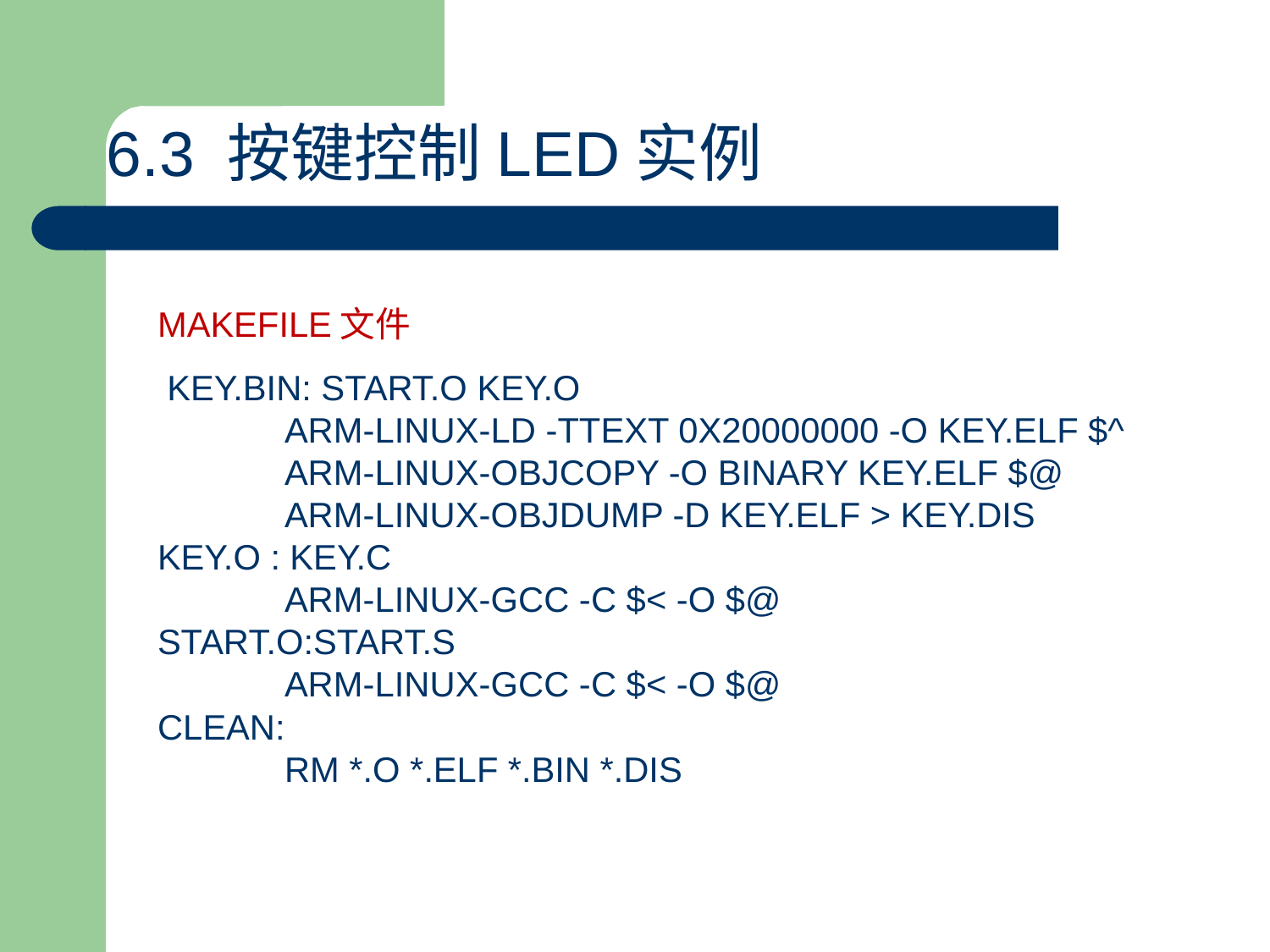

6.3 按键控制LED实例
Makefile文件
 key.bin: start.o key.o
	arm-linux-ld -Ttext 0x20000000 -o key.elf $^
	arm-linux-objcopy -O binary key.elf $@
	arm-linux-objdump -D key.elf > key.dis
key.o : key.c
	arm-linux-gcc -c $< -o $@
start.o:start.S
	arm-linux-gcc -c $< -o $@
clean:
	rm *.o *.elf *.bin *.dis